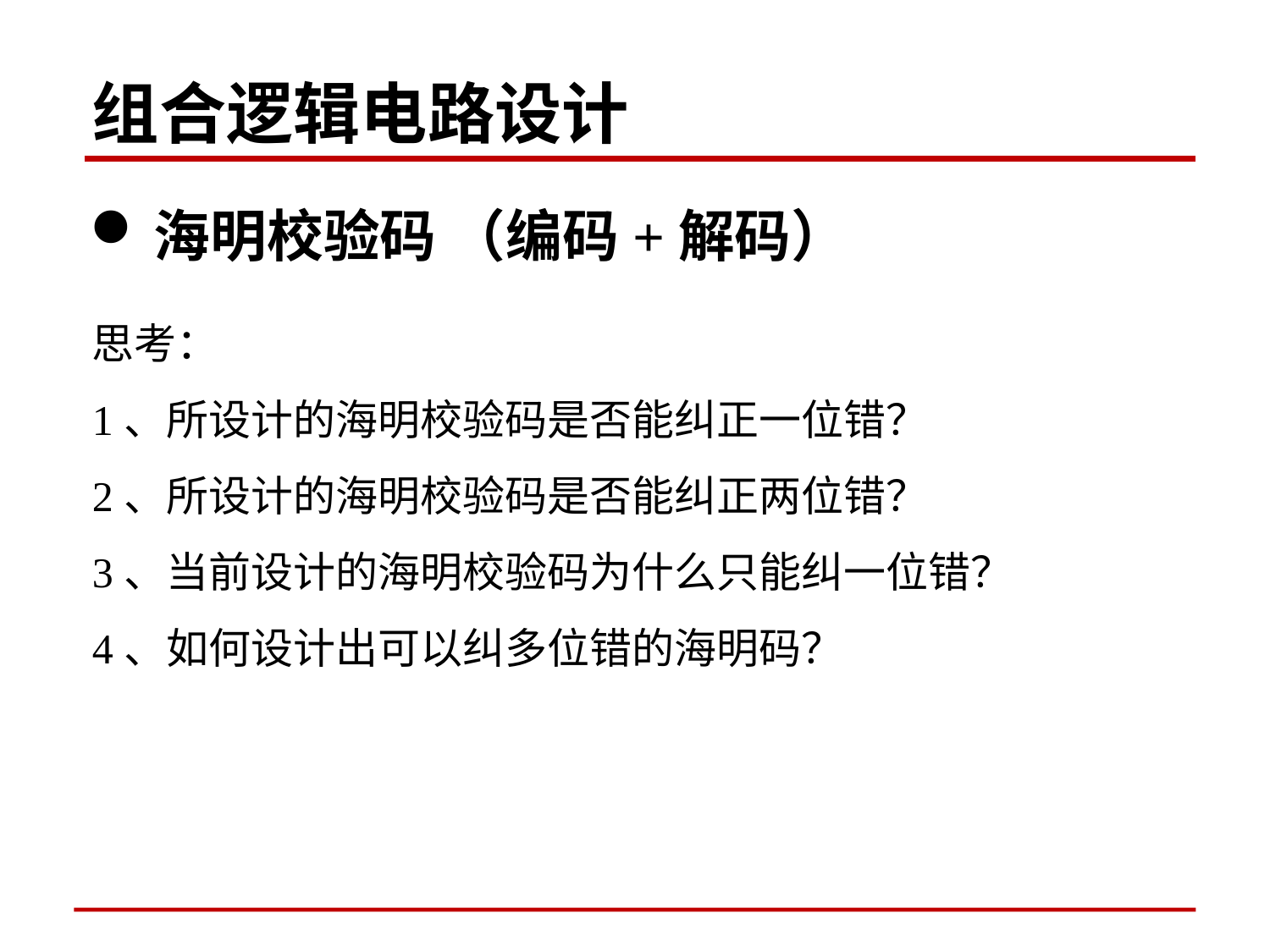

组合逻辑电路设计
海明校验码 （编码+解码）
思考：
1、所设计的海明校验码是否能纠正一位错？
2、所设计的海明校验码是否能纠正两位错？
3、当前设计的海明校验码为什么只能纠一位错？
4、如何设计出可以纠多位错的海明码？